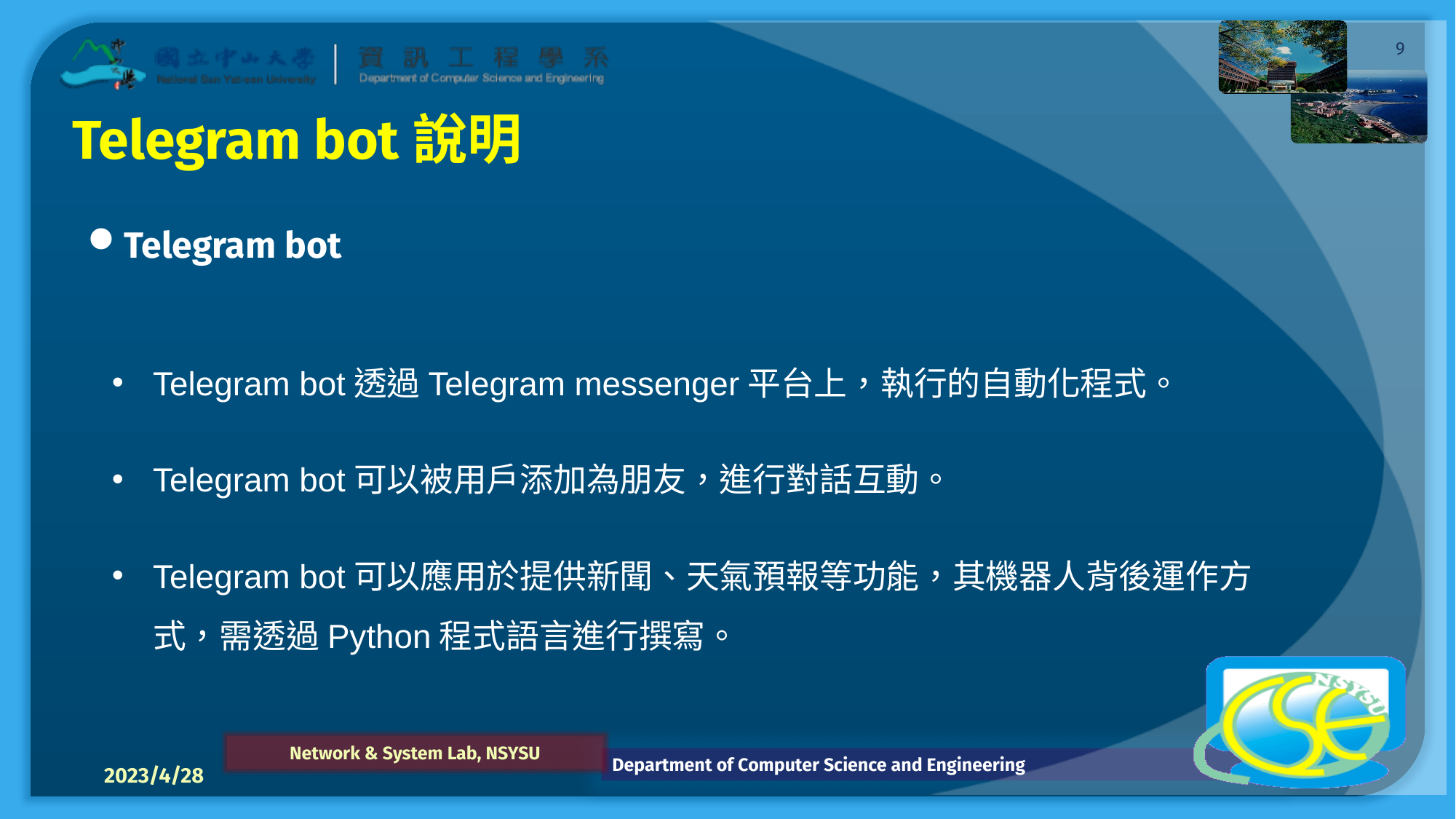

9
# Telegram bot說明
Telegram bot
Telegram bot透過Telegram messenger平台上，執行的自動化程式。
Telegram bot可以被用戶添加為朋友，進行對話互動。
Telegram bot可以應用於提供新聞、天氣預報等功能，其機器人背後運作方式，需透過Python程式語言進行撰寫。
2023/4/28